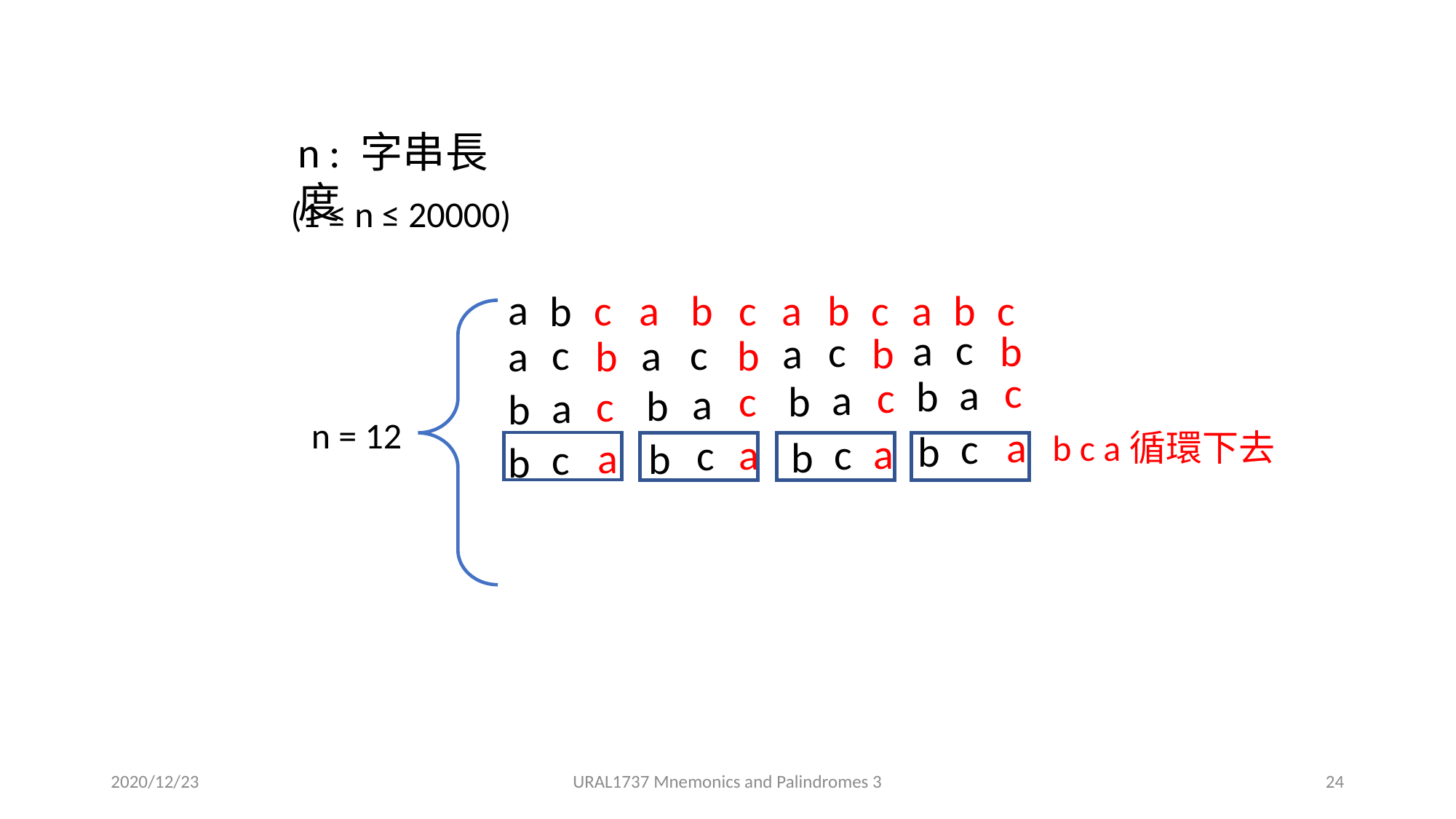

n : 字串長度
 (1 ≤ n ≤ 20000)
a
c
a
b
c
a
b
c
a
b
c
b

c
a
b
c
a
b
c
a
b
c
a
b
c
a
b
c
a
b
c
a
b
c
a
b
n = 12
a
c
b
b c a循環下去
a
c
b
a
c
b
a
c
b

2020/12/23
URAL1737 Mnemonics and Palindromes 3
24